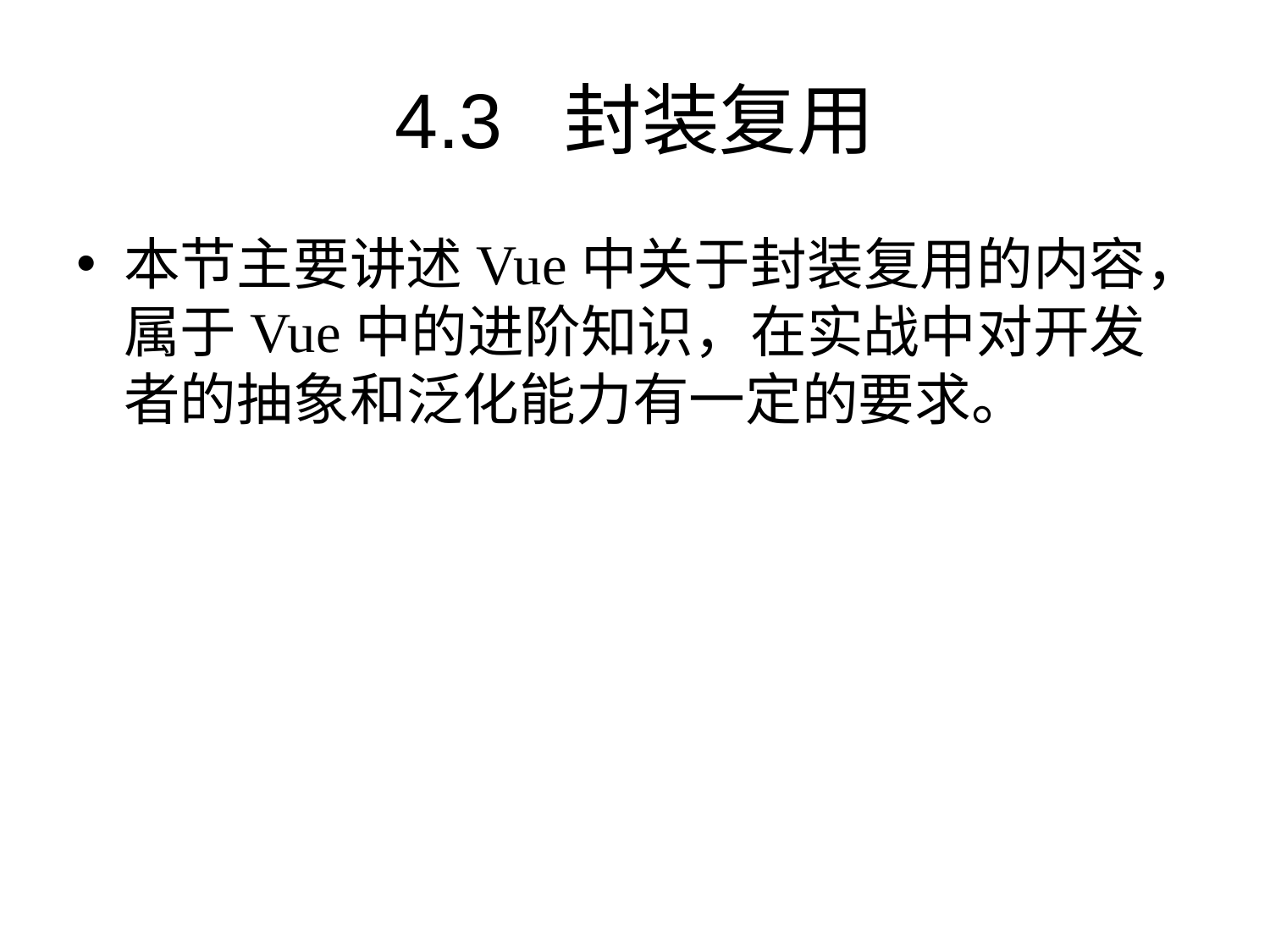

# 4.3  封装复用
本节主要讲述Vue中关于封装复用的内容，属于Vue中的进阶知识，在实战中对开发者的抽象和泛化能力有一定的要求。